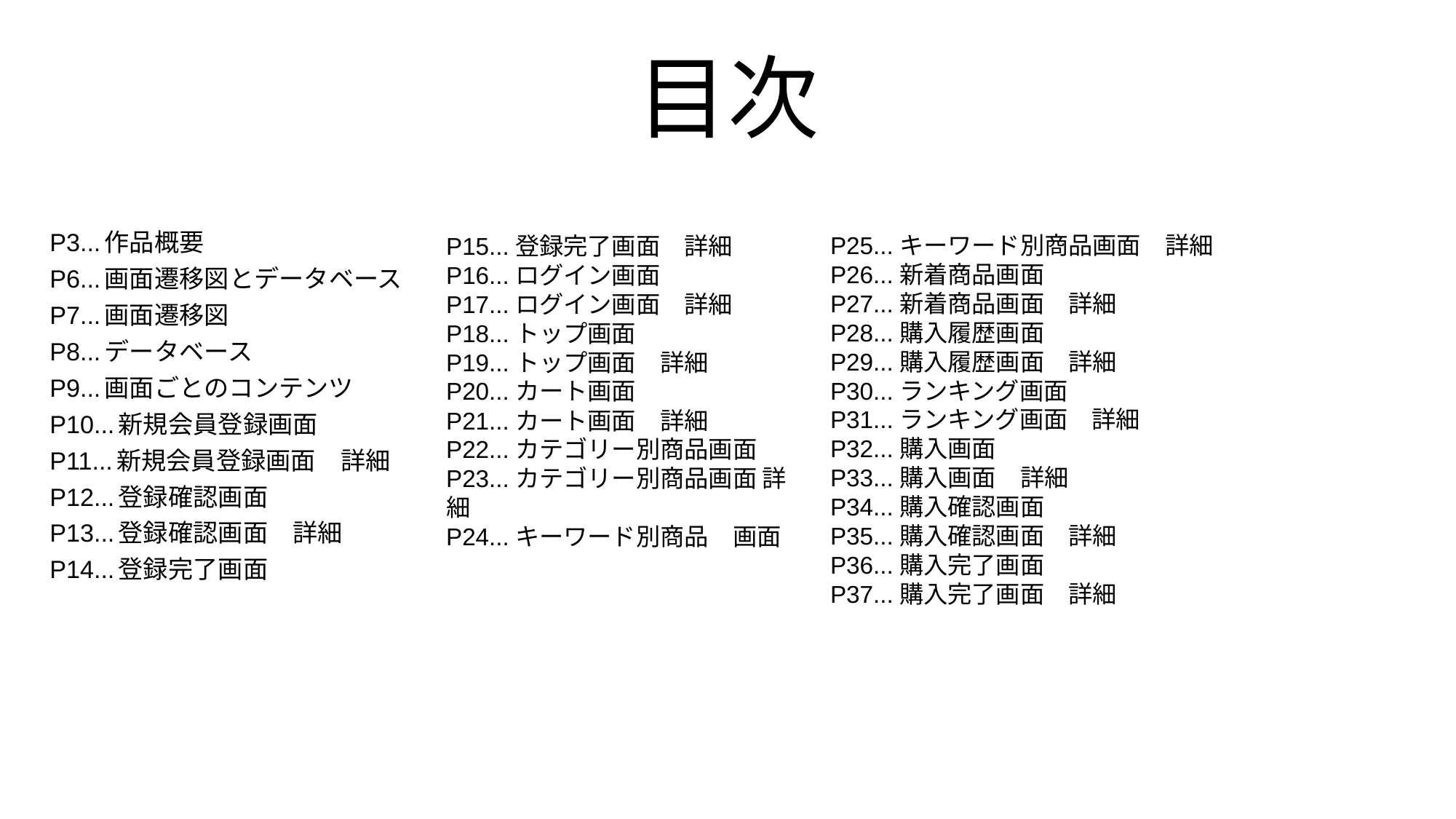

# 目次
P3...作品概要
P6...画面遷移図とデータベース
P7...画面遷移図
P8...データベース
P9...画面ごとのコンテンツ
P10...新規会員登録画面
P11...新規会員登録画面　詳細
P12...登録確認画面
P13...登録確認画面　詳細
P14...登録完了画面

P25...キーワード別商品画面　詳細
P26...新着商品画面
P27...新着商品画面　詳細
P28...購入履歴画面
P29...購入履歴画面　詳細
P30...ランキング画面
P31...ランキング画面　詳細
P32...購入画面
P33...購入画面　詳細
P34...購入確認画面
P35...購入確認画面　詳細
P36...購入完了画面
P37...購入完了画面　詳細

P15...登録完了画面　詳細
P16...ログイン画面
P17...ログイン画面　詳細
P18...トップ画面
P19...トップ画面　詳細
P20...カート画面
P21...カート画面　詳細
P22...カテゴリー別商品画面
P23...カテゴリー別商品画面 詳細
P24...キーワード別商品　画面